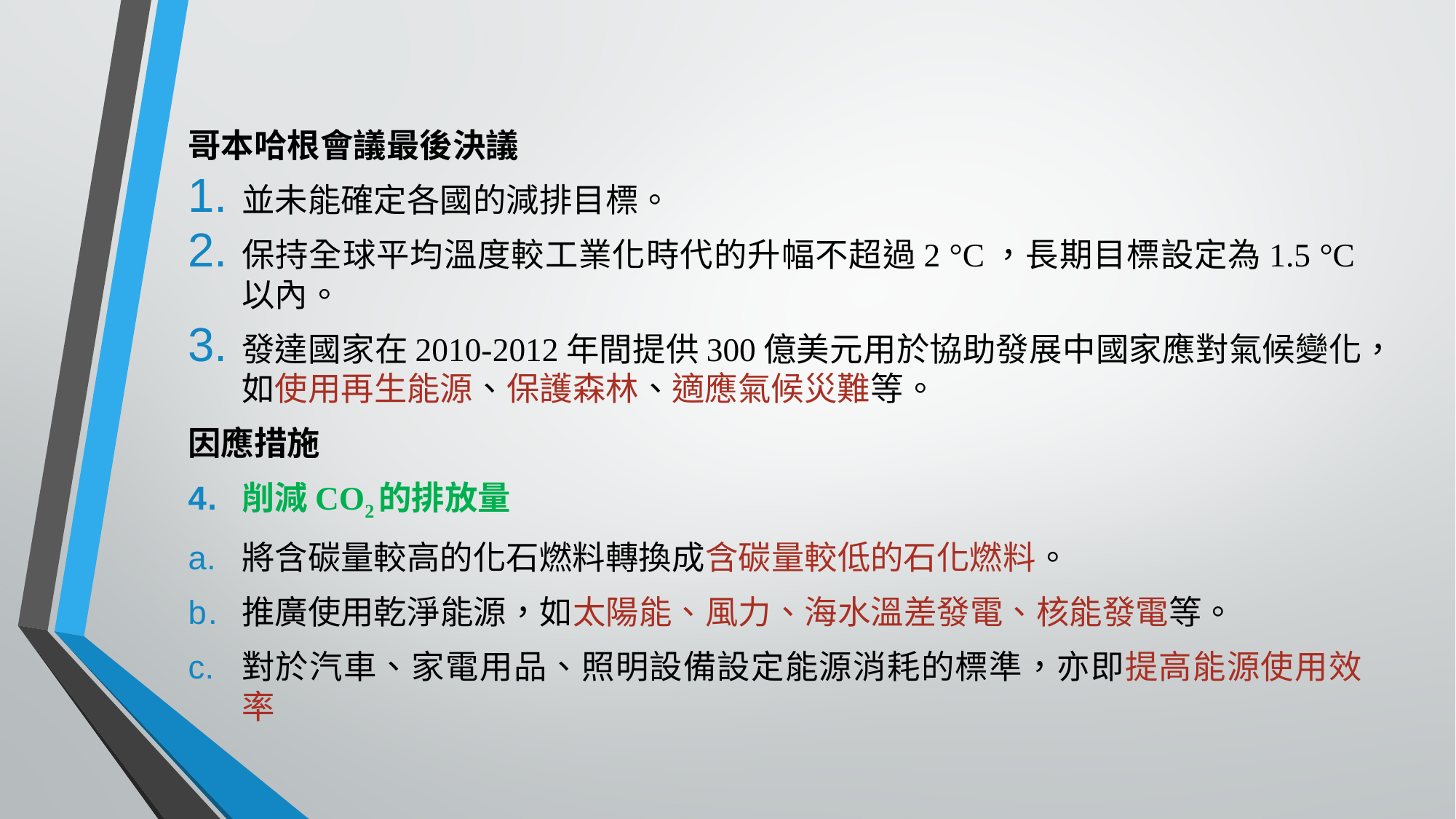

哥本哈根會議最後決議
並未能確定各國的減排目標。
保持全球平均溫度較工業化時代的升幅不超過2 °C，長期目標設定為1.5 °C以內。
發達國家在2010-2012年間提供300億美元用於協助發展中國家應對氣候變化，如使用再生能源、保護森林、適應氣候災難等。
因應措施
削減CO2的排放量
將含碳量較高的化石燃料轉換成含碳量較低的石化燃料。
推廣使用乾淨能源，如太陽能、風力、海水溫差發電、核能發電等。
對於汽車、家電用品、照明設備設定能源消耗的標準，亦即提高能源使用效率